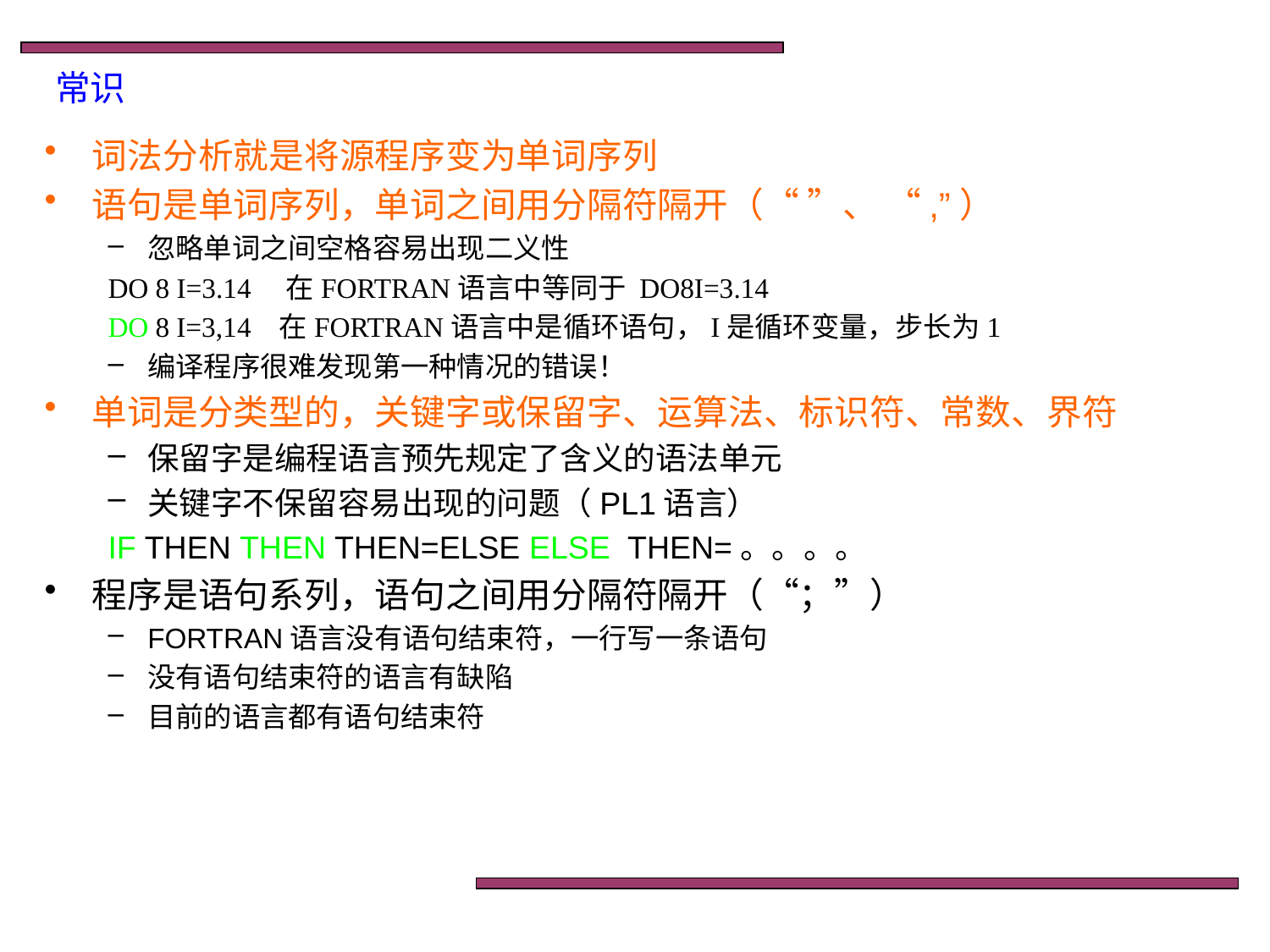

# 常识
词法分析就是将源程序变为单词序列
语句是单词序列，单词之间用分隔符隔开（“ ”、 “,”）
忽略单词之间空格容易出现二义性
DO 8 I=3.14    在FORTRAN语言中等同于 DO8I=3.14
DO 8 I=3,14   在FORTRAN语言中是循环语句，I是循环变量，步长为1
编译程序很难发现第一种情况的错误！
单词是分类型的，关键字或保留字、运算法、标识符、常数、界符
保留字是编程语言预先规定了含义的语法单元
关键字不保留容易出现的问题（PL1语言）
IF THEN THEN THEN=ELSE ELSE  THEN=。。。。
程序是语句系列，语句之间用分隔符隔开（“；”）
FORTRAN语言没有语句结束符，一行写一条语句
没有语句结束符的语言有缺陷
目前的语言都有语句结束符